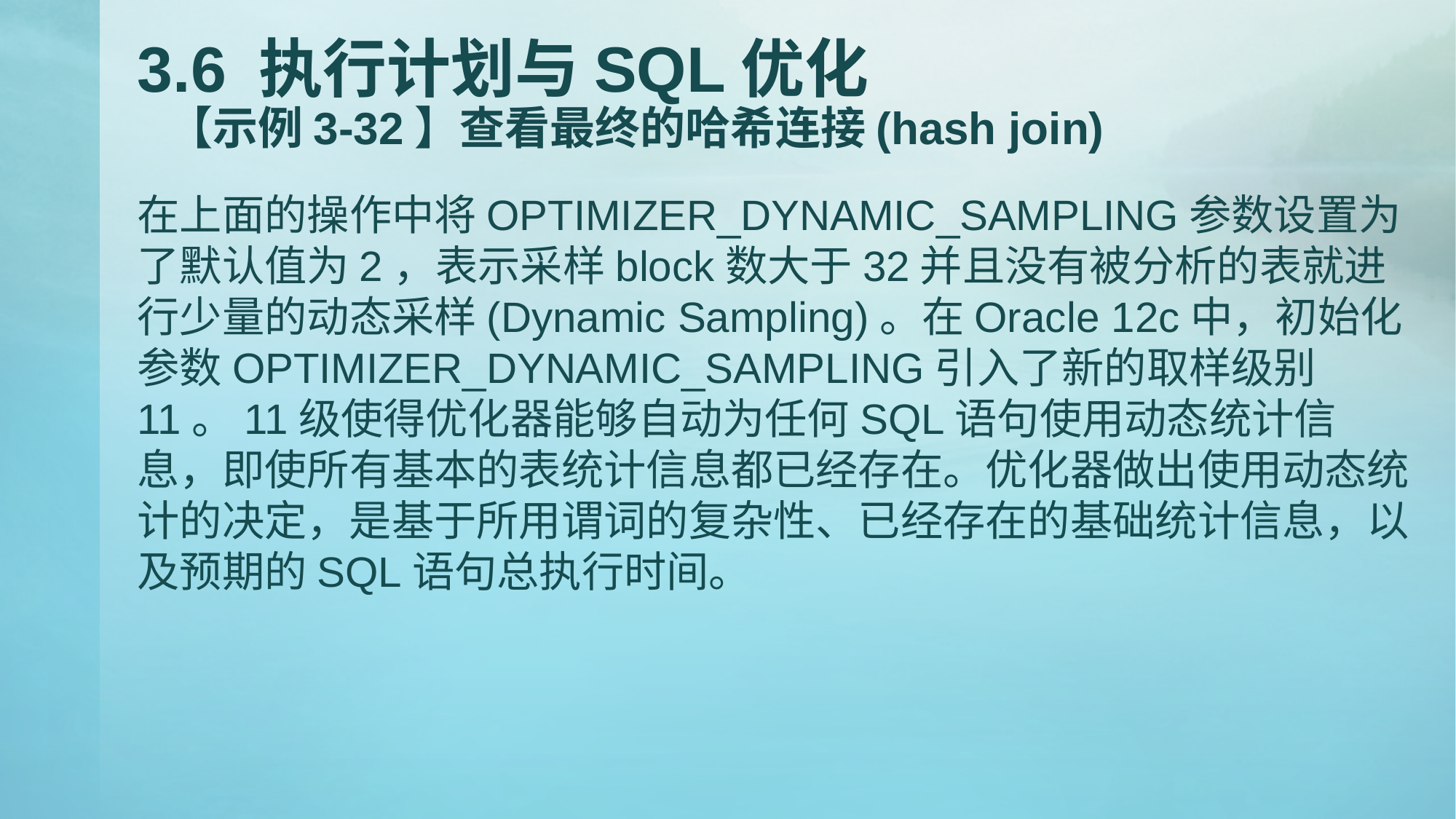

# 3.6 执行计划与SQL优化 【示例3-32】查看最终的哈希连接(hash join)
在上面的操作中将OPTIMIZER_DYNAMIC_SAMPLING参数设置为了默认值为2，表示采样block数大于32并且没有被分析的表就进行少量的动态采样(Dynamic Sampling)。在Oracle 12c中，初始化参数OPTIMIZER_DYNAMIC_SAMPLING引入了新的取样级别11。11级使得优化器能够自动为任何SQL语句使用动态统计信息，即使所有基本的表统计信息都已经存在。优化器做出使用动态统计的决定，是基于所用谓词的复杂性、已经存在的基础统计信息，以及预期的SQL语句总执行时间。